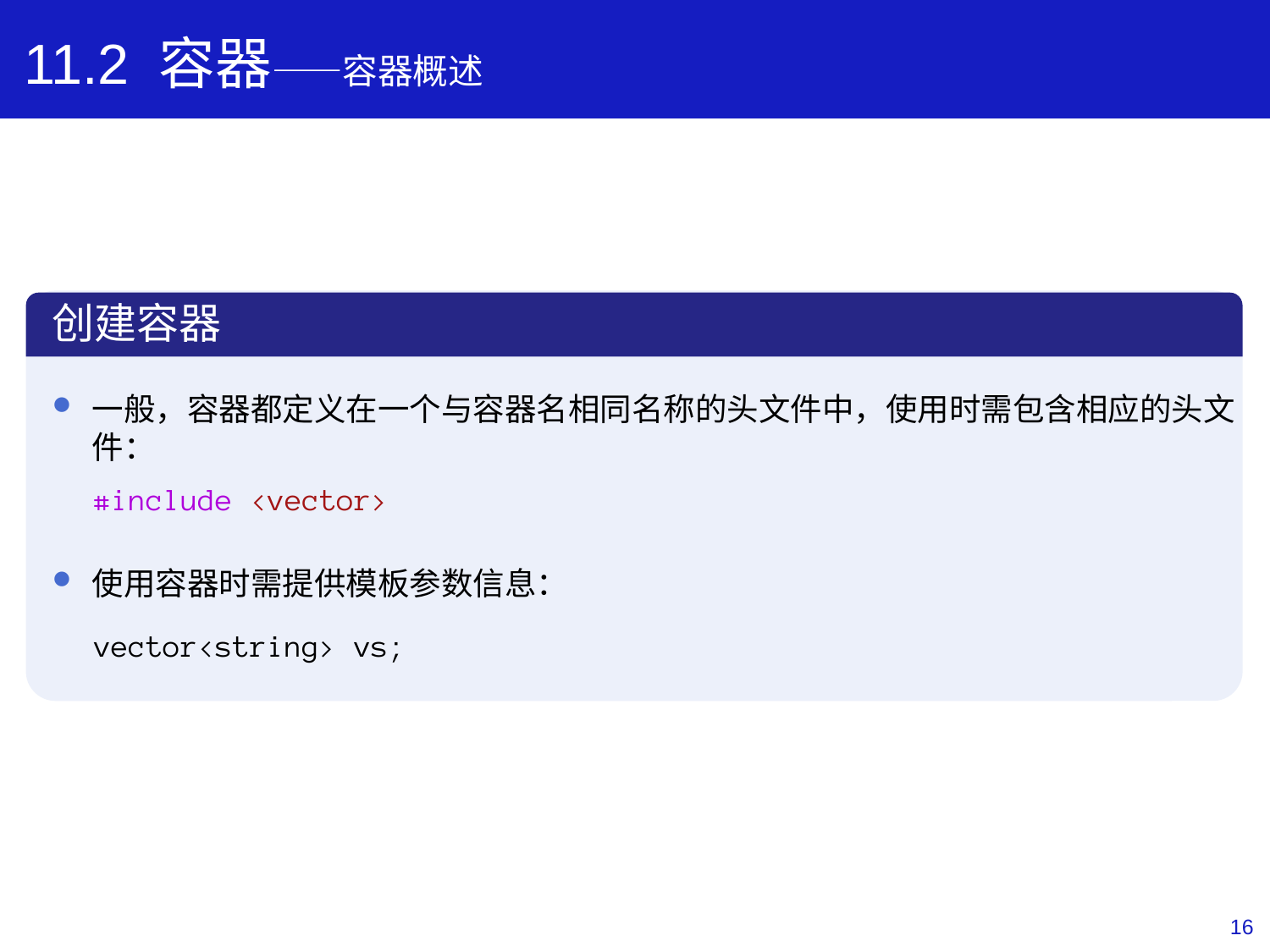

11.2 容器——容器概述

创建容器
一般，容器都定义在一个与容器名相同名称的头文件中，使用时需包含相应的头文件：
#include <vector>
使用容器时需提供模板参数信息：
vector<string> vs;
16